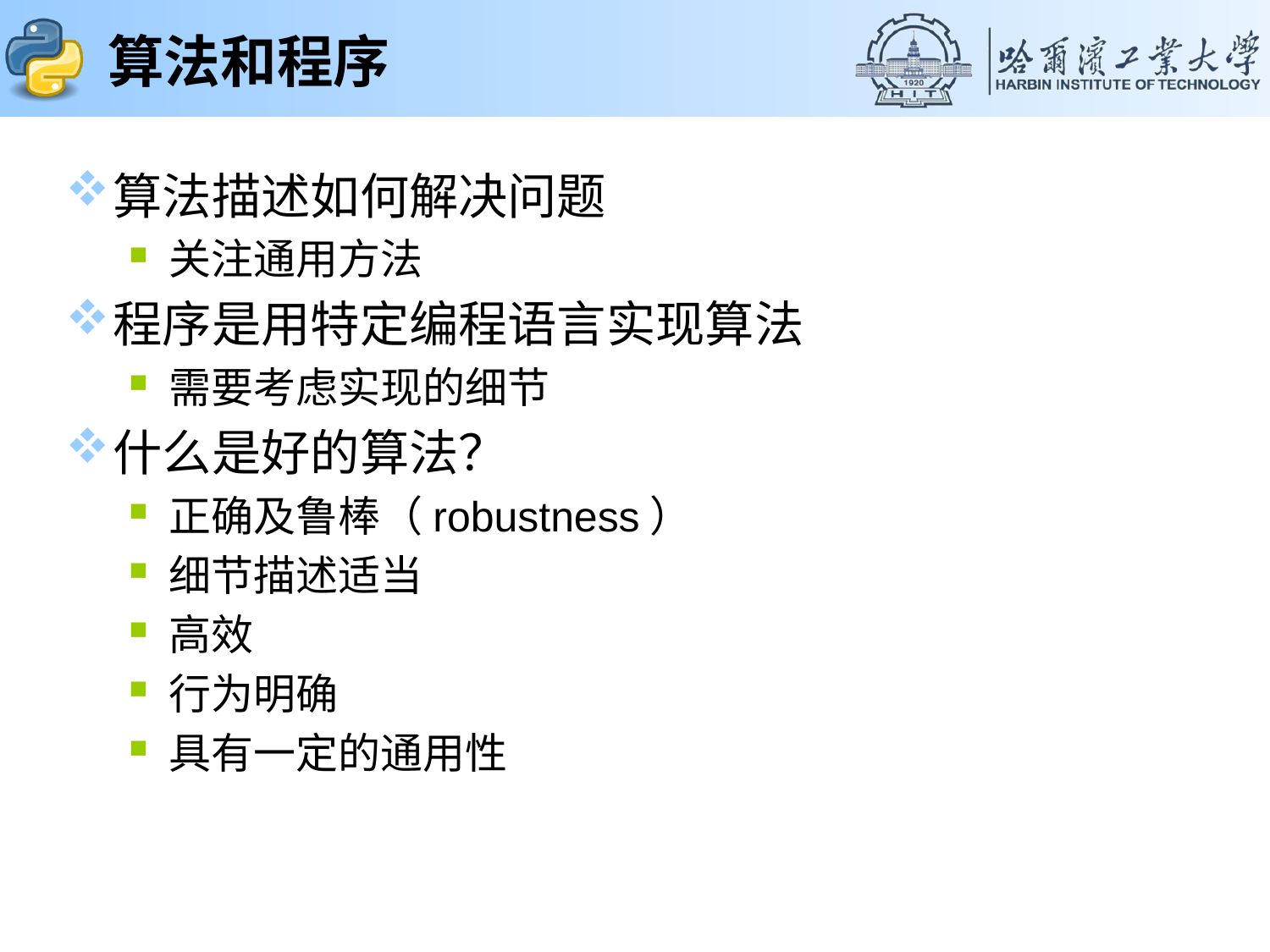

# 算法和程序
算法描述如何解决问题
关注通用方法
程序是用特定编程语言实现算法
需要考虑实现的细节
什么是好的算法？
正确及鲁棒（robustness）
细节描述适当
高效
行为明确
具有一定的通用性